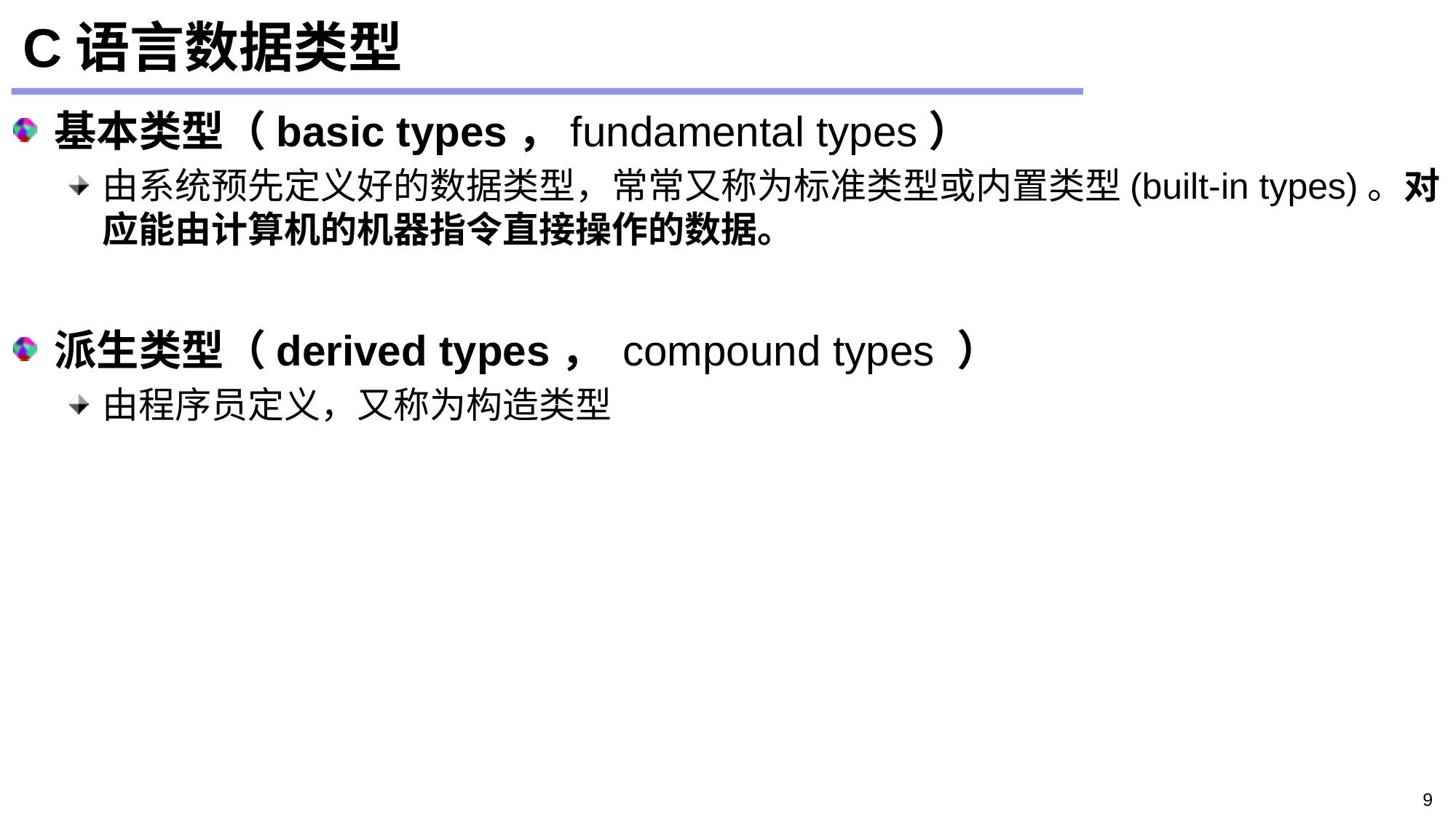

C语言数据类型
基本类型（basic types，fundamental types）
由系统预先定义好的数据类型，常常又称为标准类型或内置类型(built-in types)。对应能由计算机的机器指令直接操作的数据。

派生类型（derived types， compound types ）
由程序员定义，又称为构造类型

9